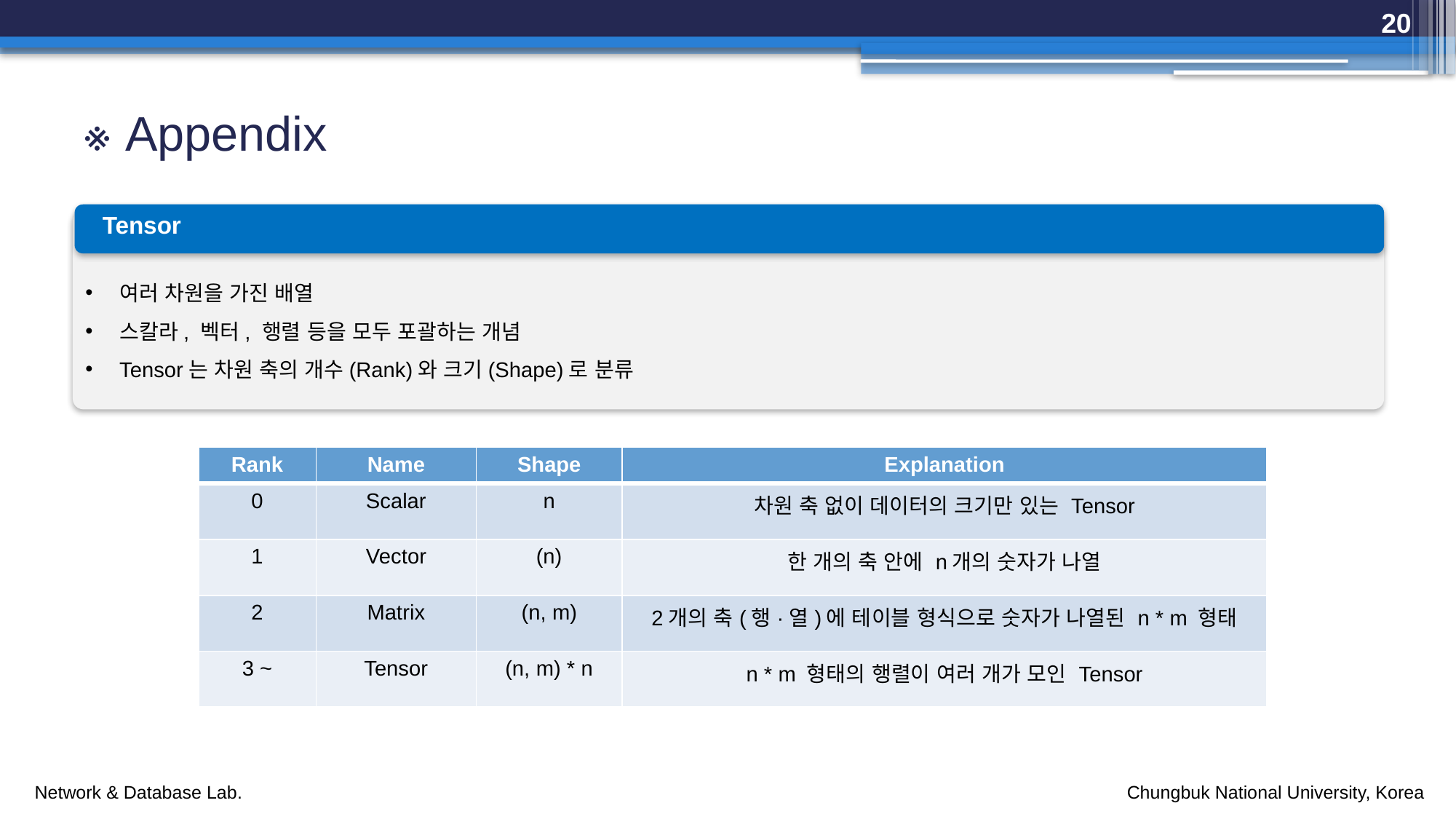

20
# ※ Appendix

Tensor

여러 차원을 가진 배열
스칼라, 벡터, 행렬 등을 모두 포괄하는 개념
Tensor는 차원 축의 개수(Rank)와 크기(Shape)로 분류
| Rank | Name | Shape | Explanation |
| --- | --- | --- | --- |
| 0 | Scalar | n | 차원 축 없이 데이터의 크기만 있는 Tensor |
| 1 | Vector | (n) | 한 개의 축 안에 n개의 숫자가 나열 |
| 2 | Matrix | (n, m) | 2개의 축(행·열)에 테이블 형식으로 숫자가 나열된 n \* m 형태 |
| 3 ~ | Tensor | (n, m) \* n | n \* m 형태의 행렬이 여러 개가 모인 Tensor |